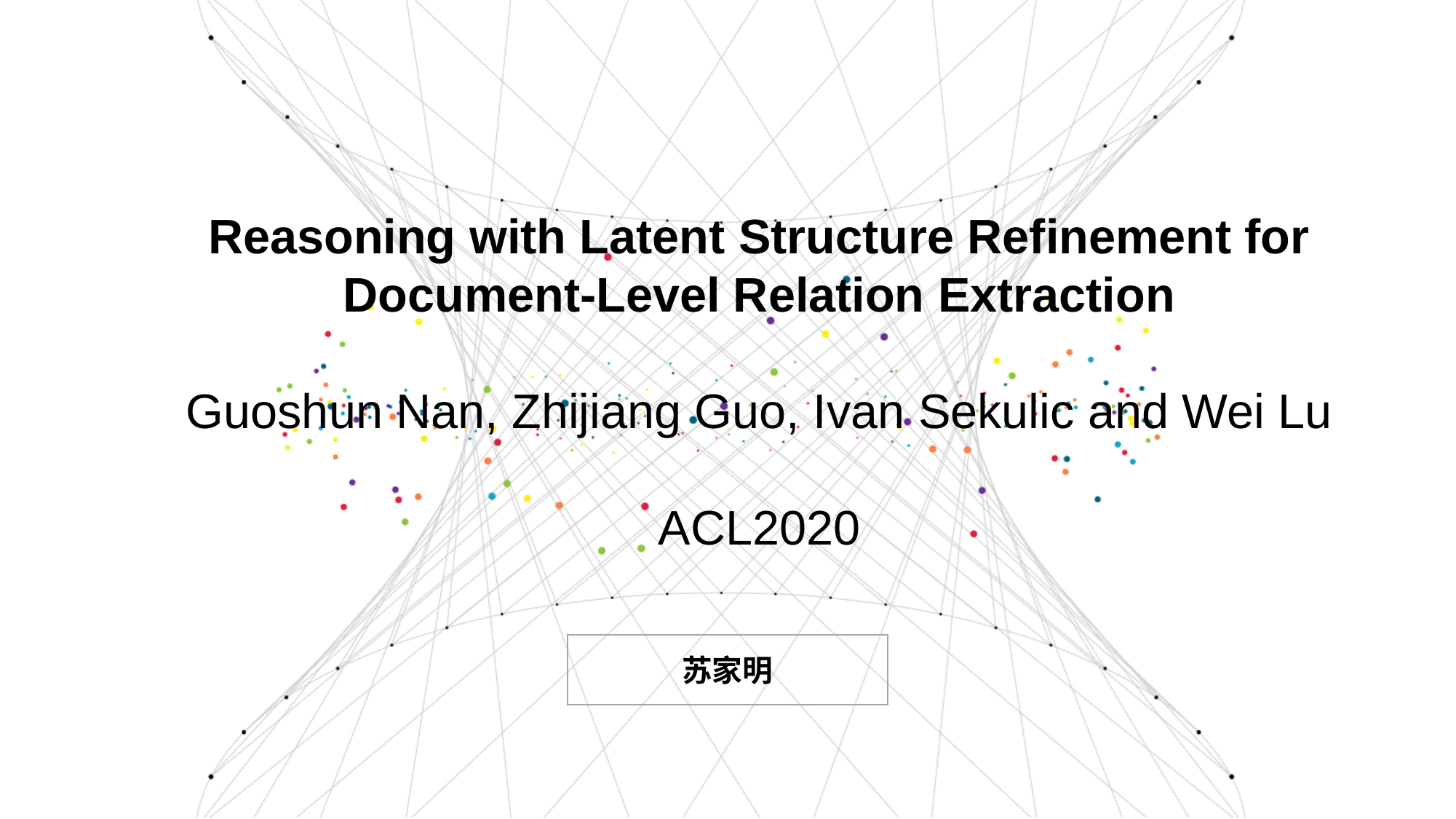

Reasoning with Latent Structure Refinement for Document-Level Relation Extraction

Guoshun Nan, Zhijiang Guo, Ivan Sekulic and Wei Lu

ACL2020
苏家明